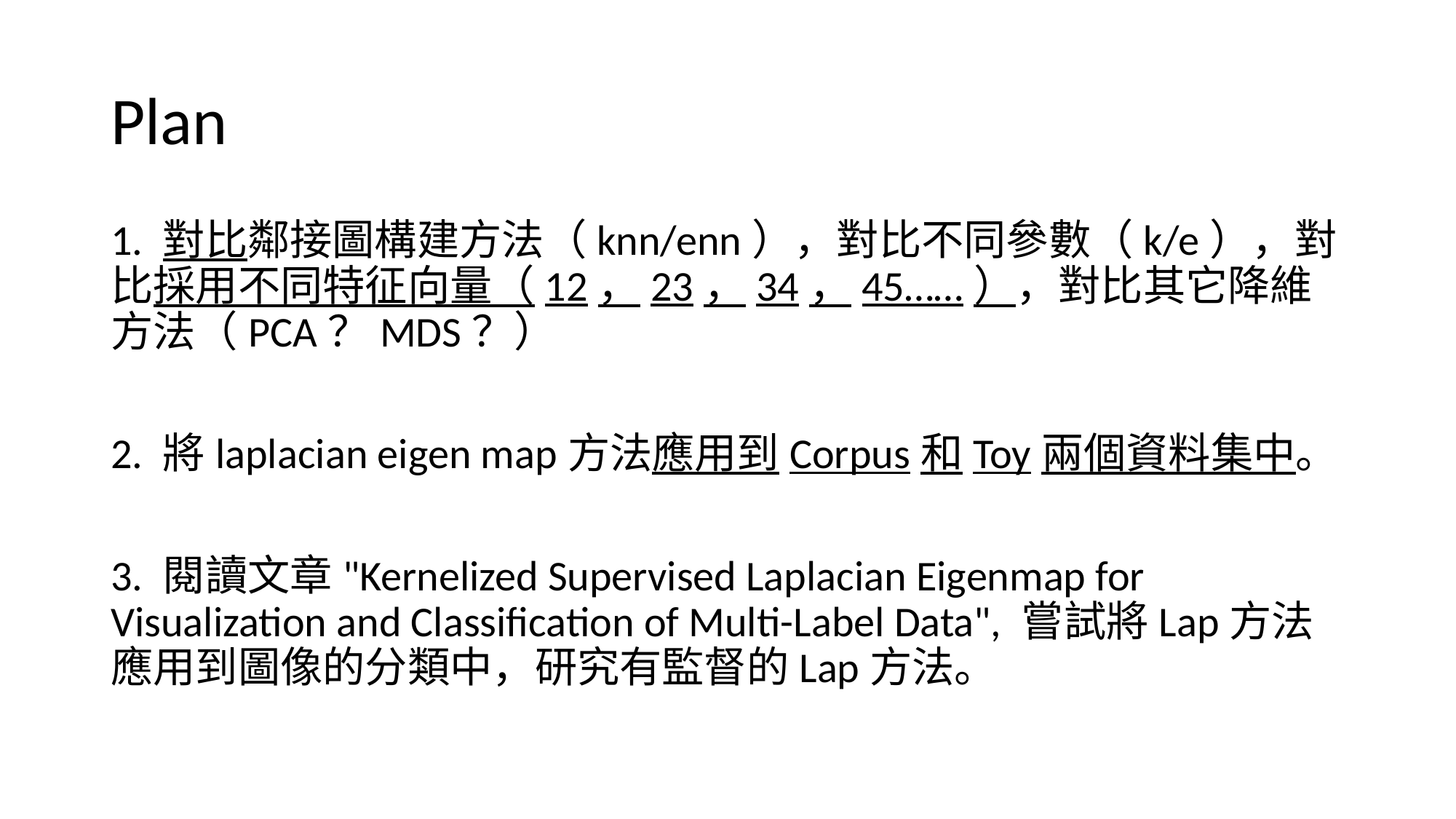

# Plan
1. 對比鄰接圖構建方法（knn/enn），對比不同參數（k/e），對比採用不同特征向量（12，23，34，45……），對比其它降維方法（PCA？MDS？）

2. 將laplacian eigen map方法應用到Corpus和Toy兩個資料集中。

3. 閱讀文章"Kernelized Supervised Laplacian Eigenmap for Visualization and Classification of Multi-Label Data", 嘗試將Lap方法應用到圖像的分類中，研究有監督的Lap方法。